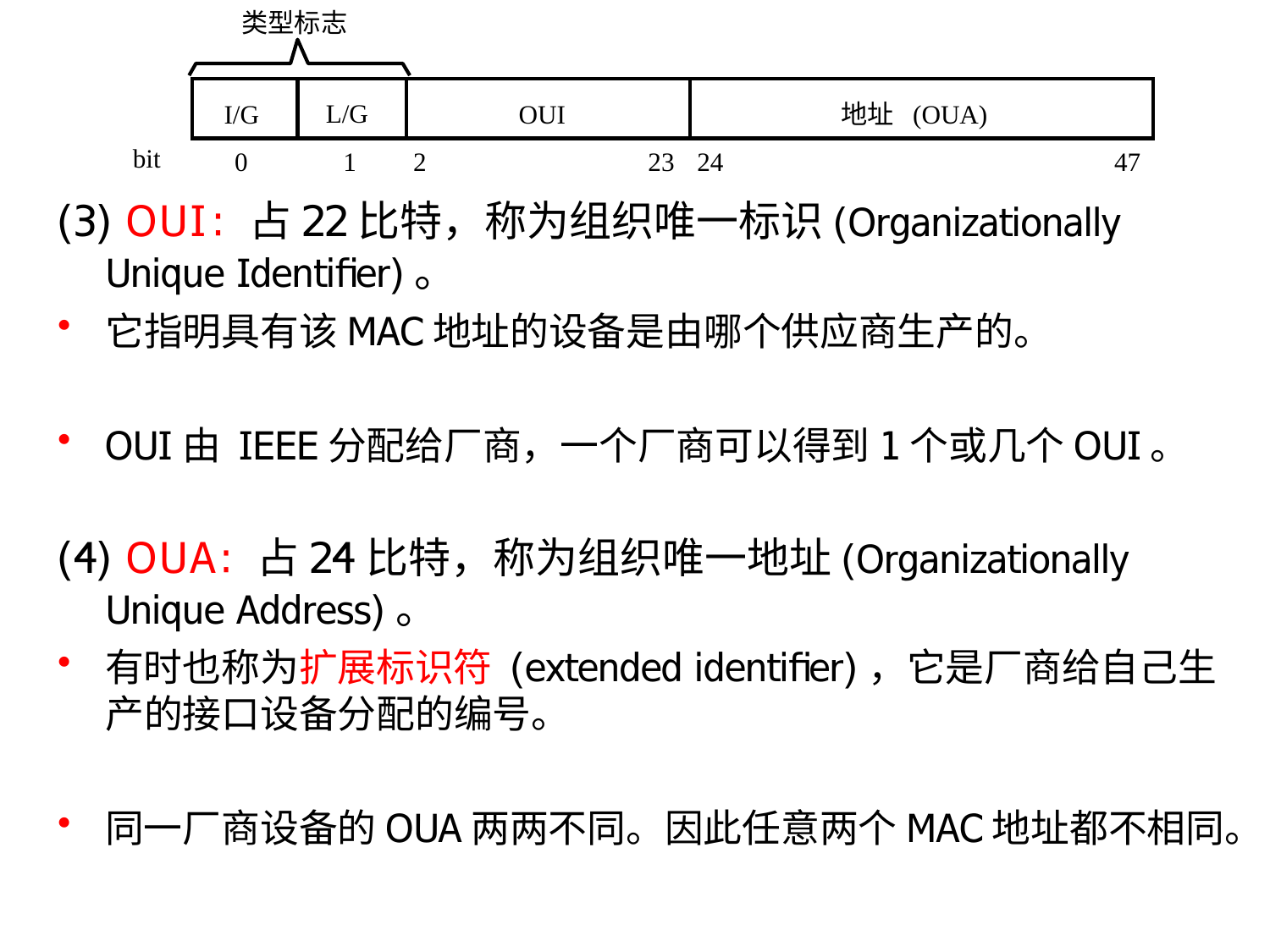

类型标志

L/G
I/G
OUI
地址
(OUA)
bit
0
1
2
23
24
47
(3) OUI: 占22比特，称为组织唯一标识(Organizationally Unique Identifier)。
它指明具有该MAC地址的设备是由哪个供应商生产的。

OUI由 IEEE分配给厂商，一个厂商可以得到1个或几个OUI。

(4) OUA: 占24比特，称为组织唯一地址(Organizationally Unique Address)。
有时也称为扩展标识符 (extended identifier)，它是厂商给自己生产的接口设备分配的编号。

同一厂商设备的OUA两两不同。因此任意两个MAC地址都不相同。